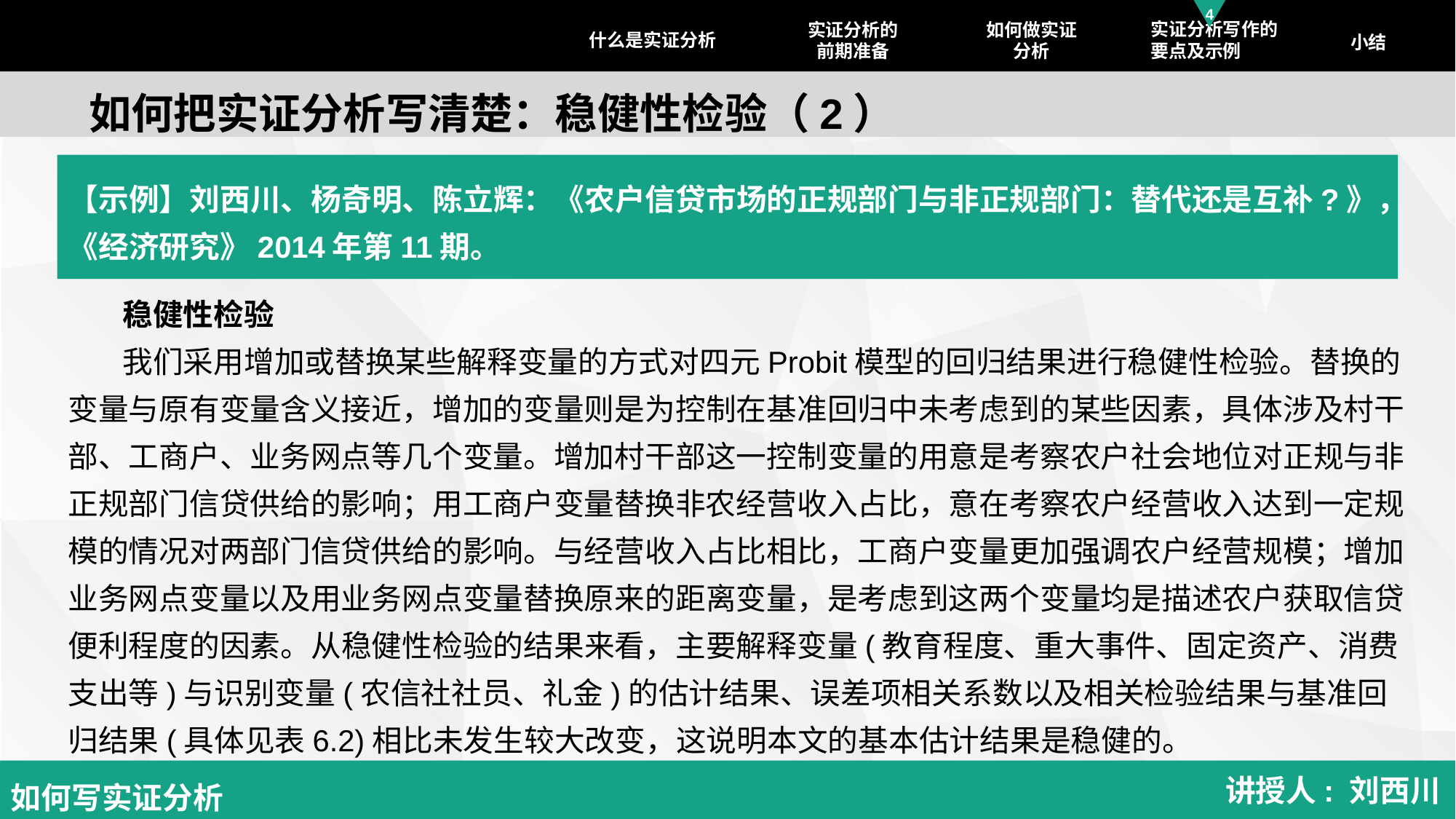

4
什么是实证分析
实证分析写作的要点及示例
如何做实证
分析
小结
实证分析的
前期准备

如何把实证分析写清楚：稳健性检验（2）
【示例】刘西川、杨奇明、陈立辉：《农户信贷市场的正规部门与非正规部门：替代还是互补?》，《经济研究》2014年第11期。
稳健性检验
我们采用增加或替换某些解释变量的方式对四元Probit模型的回归结果进行稳健性检验。替换的变量与原有变量含义接近，增加的变量则是为控制在基准回归中未考虑到的某些因素，具体涉及村干部、工商户、业务网点等几个变量。增加村干部这一控制变量的用意是考察农户社会地位对正规与非正规部门信贷供给的影响；用工商户变量替换非农经营收入占比，意在考察农户经营收入达到一定规模的情况对两部门信贷供给的影响。与经营收入占比相比，工商户变量更加强调农户经营规模；增加业务网点变量以及用业务网点变量替换原来的距离变量，是考虑到这两个变量均是描述农户获取信贷便利程度的因素。从稳健性检验的结果来看，主要解释变量(教育程度、重大事件、固定资产、消费支出等)与识别变量(农信社社员、礼金)的估计结果、误差项相关系数以及相关检验结果与基准回归结果(具体见表6.2)相比未发生较大改变，这说明本文的基本估计结果是稳健的。

如何写实证分析
          讲授人: 刘西川